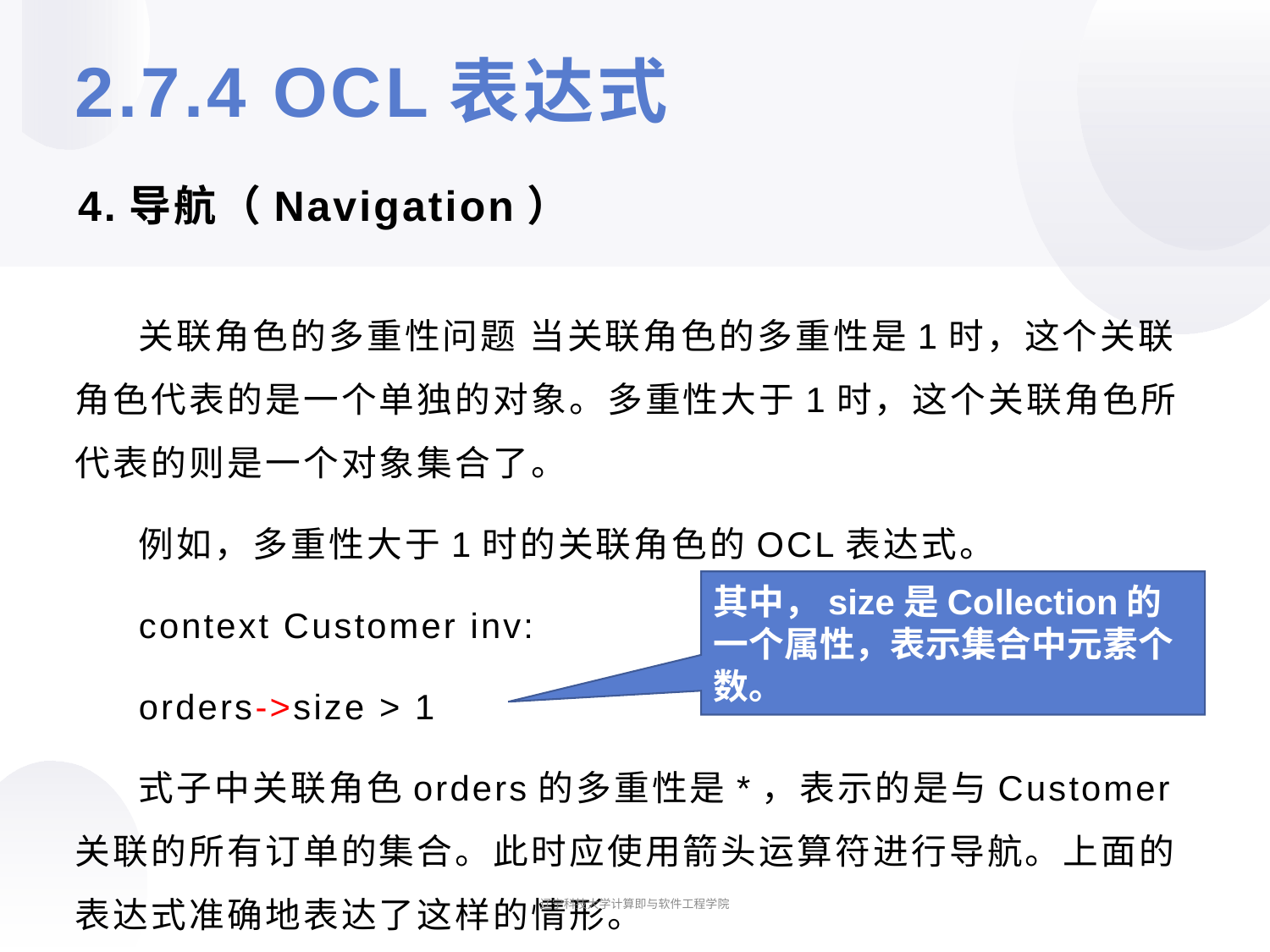

# 2.7.4 OCL表达式
4.导航（Navigation）

关联角色的多重性问题 当关联角色的多重性是1时，这个关联角色代表的是一个单独的对象。多重性大于1时，这个关联角色所代表的则是一个对象集合了。
例如，多重性大于1时的关联角色的OCL表达式。
context Customer inv:
orders->size > 1
式子中关联角色orders的多重性是*，表示的是与Customer关联的所有订单的集合。此时应使用箭头运算符进行导航。上面的表达式准确地表达了这样的情形。
其中，size是Collection的一个属性，表示集合中元素个数。

辽宁科技大学计算即与软件工程学院
145